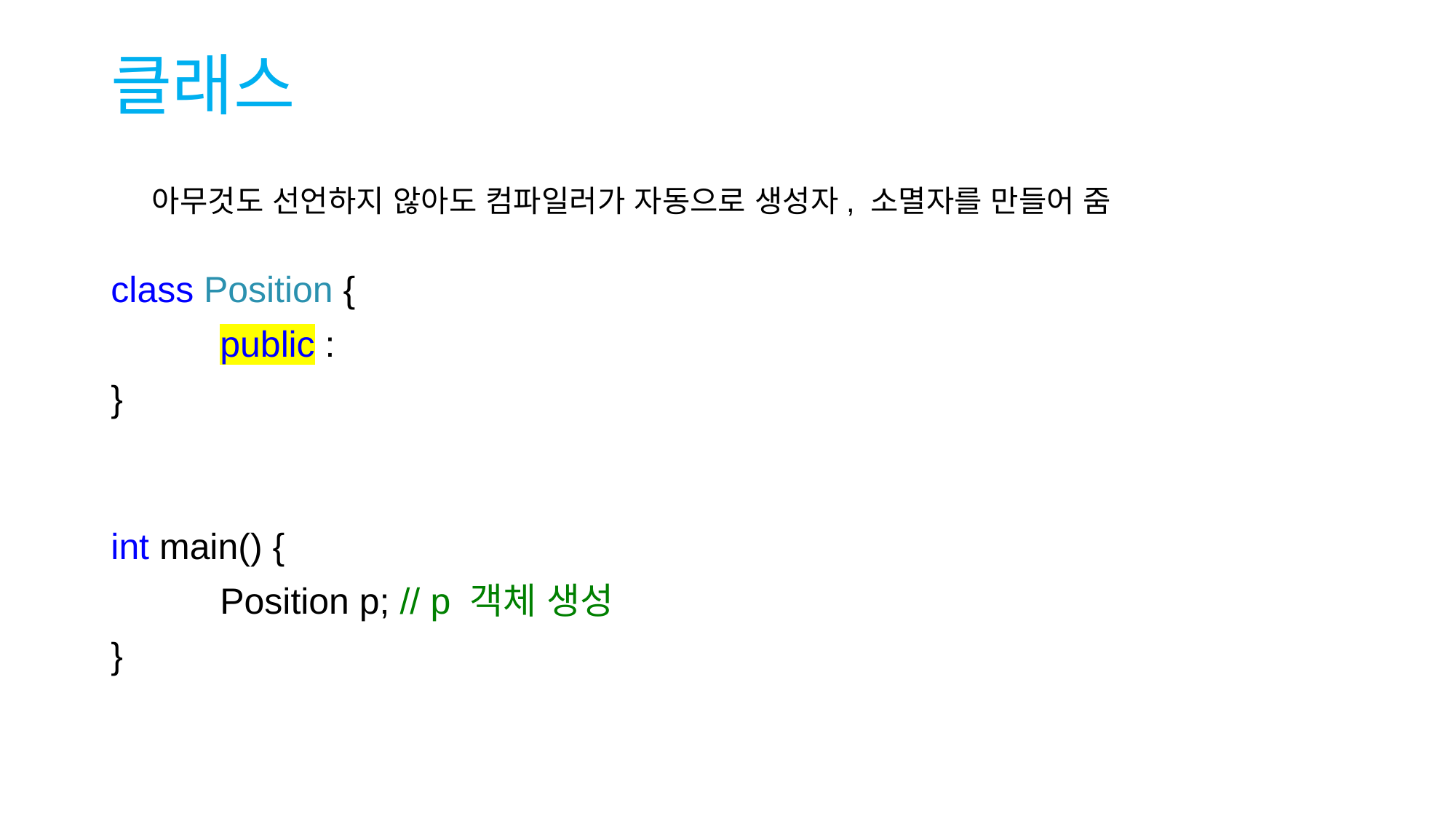

# 클래스
아무것도 선언하지 않아도 컴파일러가 자동으로 생성자, 소멸자를 만들어 줌
class Position {
	public :
}

int main() {
	Position p; // p 객체 생성
}